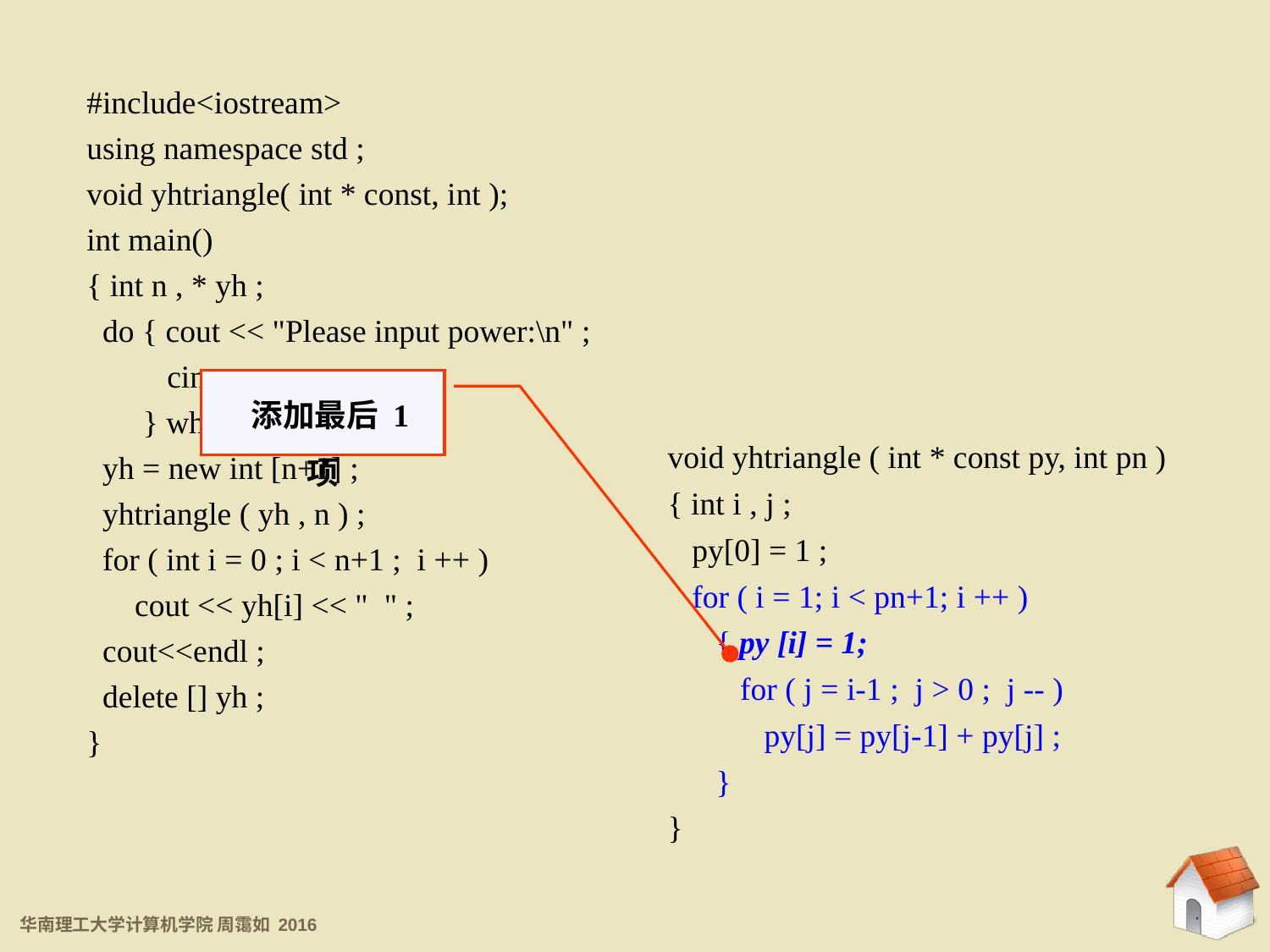

4.5.1  new 和 delete 操作符
#include<iostream>
using namespace std ;
void yhtriangle( int * const, int );
int main()
{ int n , * yh ;
  do { cout << "Please input power:\n" ;
          cin >> n ;
       } while( n<0 || n>20 ) ;
  yh = new int [n+1] ;
  yhtriangle ( yh , n ) ;
  for ( int i = 0 ; i < n+1 ;  i ++ )
      cout << yh[i] << "  " ;
  cout<<endl ;
  delete [] yh ;
}
 添加最后 1 项
void yhtriangle ( int * const py, int pn )
{ int i , j ;
   py[0] = 1 ;
   for ( i = 1; i < pn+1; i ++ )
      { py [i] = 1;
         for ( j = i-1 ;  j > 0 ;  j -- )
            py[j] = py[j-1] + py[j] ;
      }
}